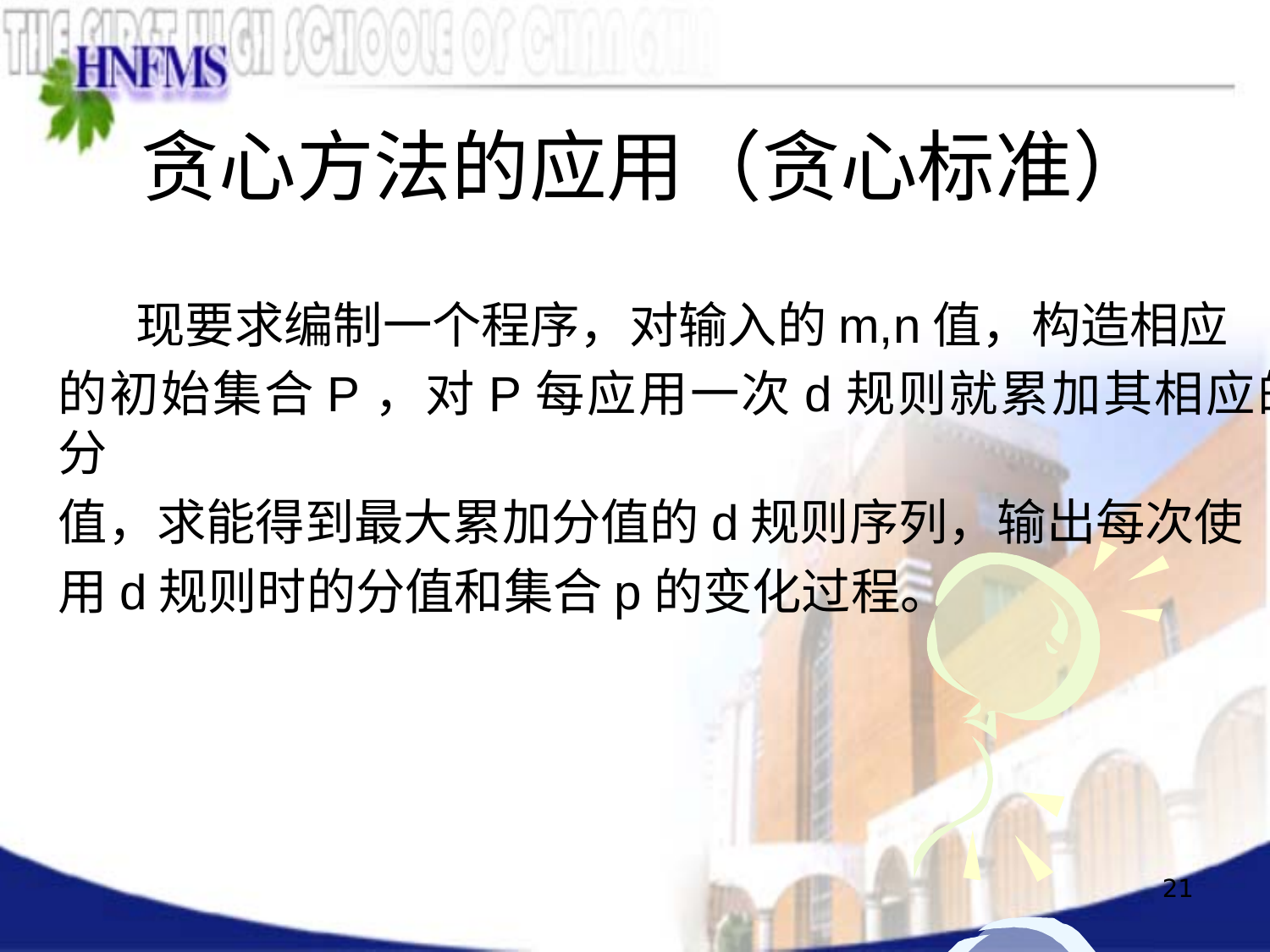

# 贪心方法的应用（贪心标准）

      现要求编制一个程序，对输入的m,n值，构造相应
的初始集合P，对P每应用一次d规则就累加其相应的分
值，求能得到最大累加分值的d规则序列，输出每次使
用d规则时的分值和集合p的变化过程。
21